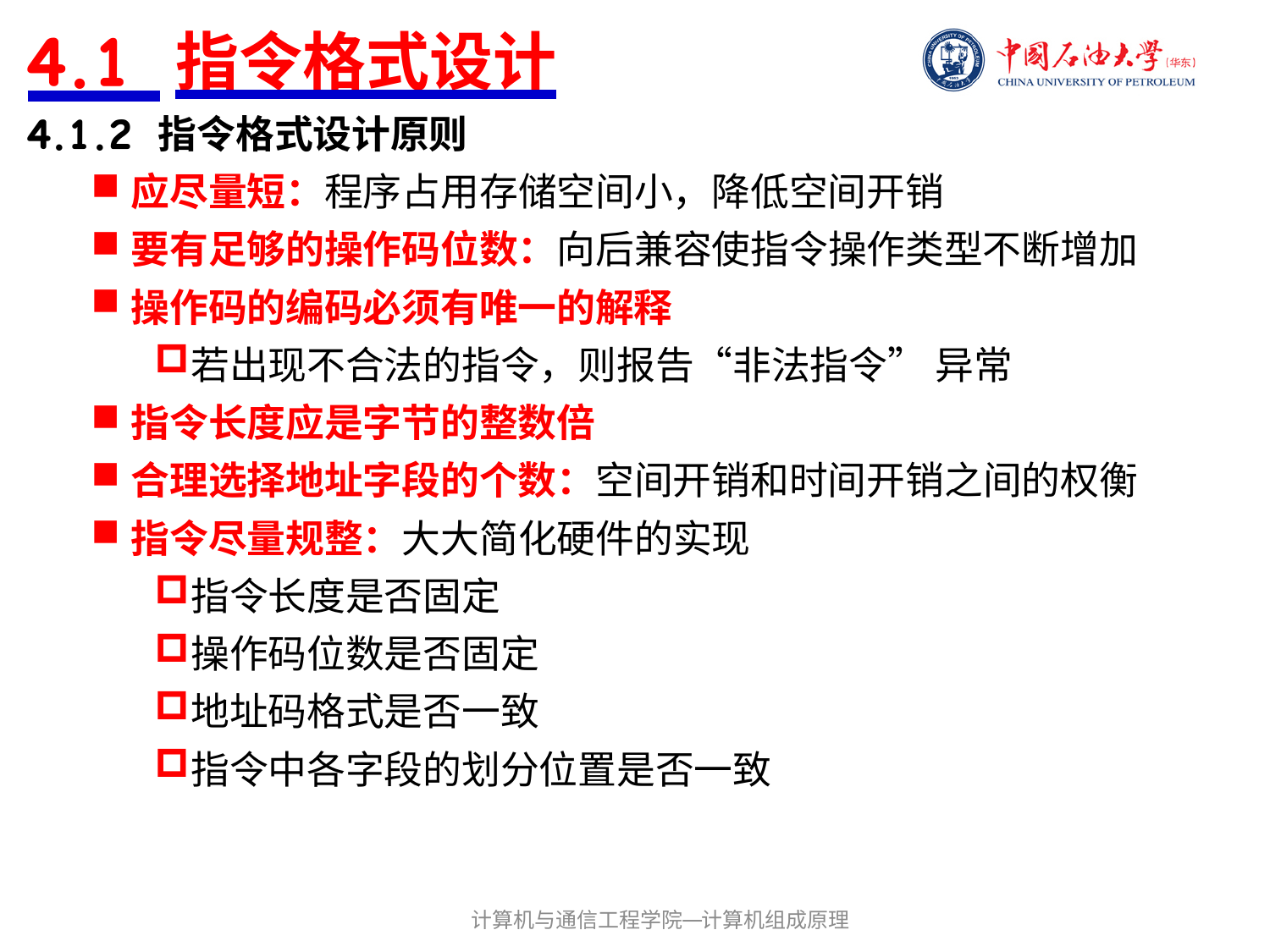

# 4.1 指令格式设计
4.1.2 指令格式设计原则
应尽量短：程序占用存储空间小，降低空间开销
要有足够的操作码位数：向后兼容使指令操作类型不断增加
操作码的编码必须有唯一的解释
若出现不合法的指令，则报告“非法指令” 异常
指令长度应是字节的整数倍
合理选择地址字段的个数：空间开销和时间开销之间的权衡
指令尽量规整：大大简化硬件的实现
指令长度是否固定
操作码位数是否固定
地址码格式是否一致
指令中各字段的划分位置是否一致

计算机与通信工程学院—计算机组成原理
16